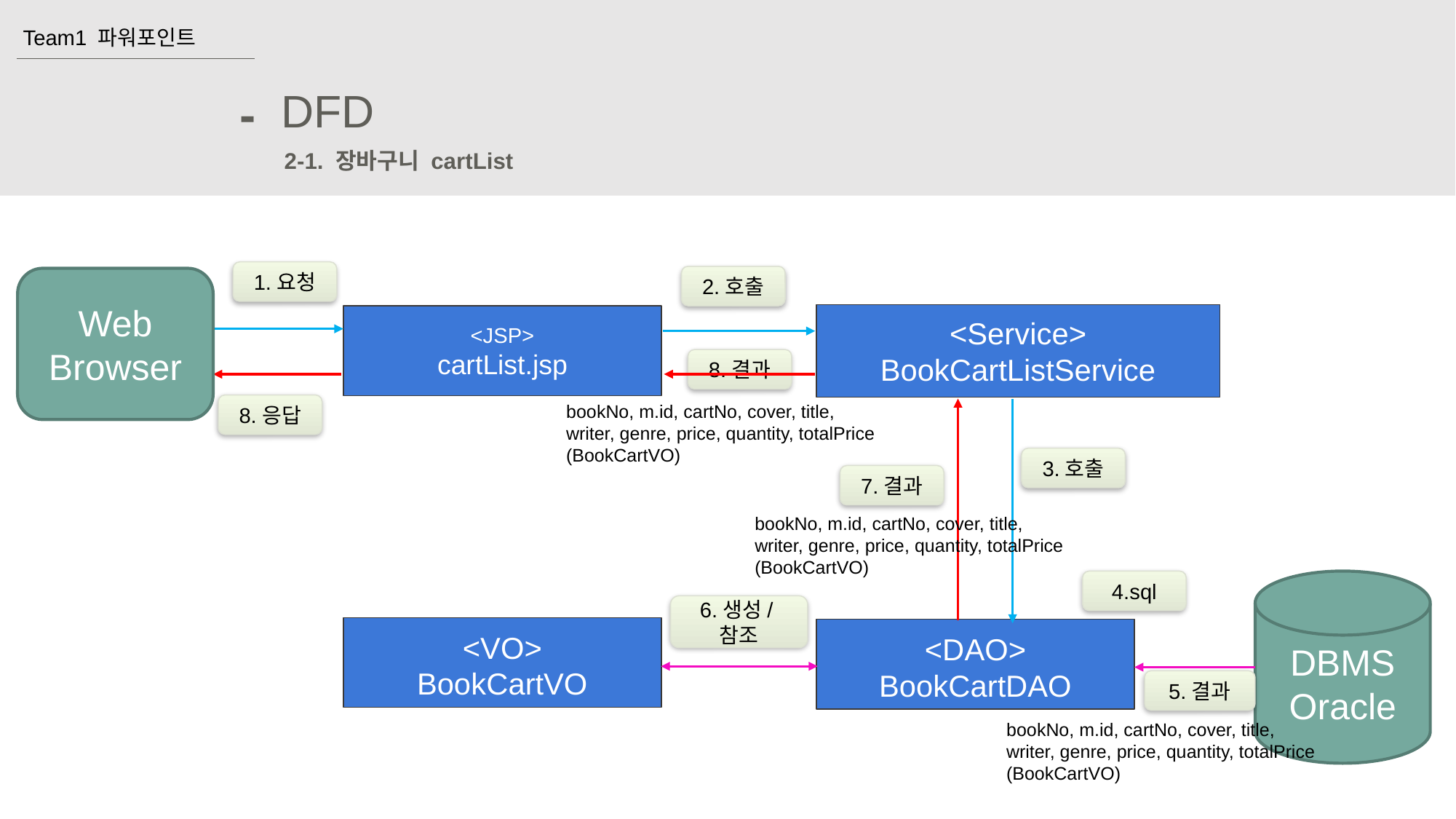

Team1 파워포인트
DFD
-
2-1. 장바구니 cartList
1.요청
2.호출
Web
Browser

<Service>
BookCartListService

<JSP>
cartList.jsp
8.결과
bookNo, m.id, cartNo, cover, title,
writer, genre, price, quantity, totalPrice
(BookCartVO)
8.응답
3.호출
7.결과
bookNo, m.id, cartNo, cover, title,
writer, genre, price, quantity, totalPrice
(BookCartVO)
4.sql
DBMS
Oracle
6.생성/참조
<VO>
BookCartVO
<DAO>
BookCartDAO
5.결과
bookNo, m.id, cartNo, cover, title,
writer, genre, price, quantity, totalPrice
(BookCartVO)